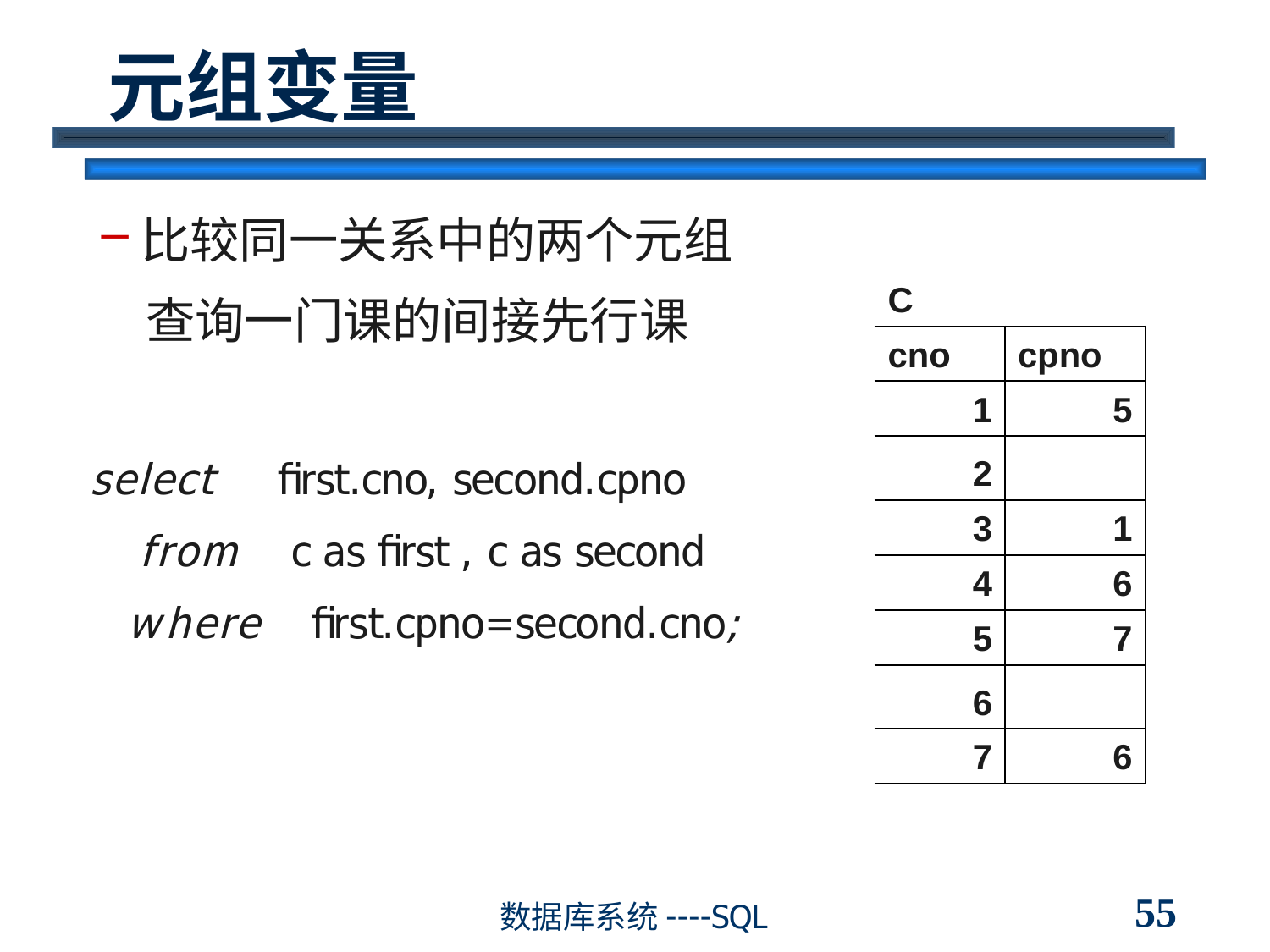

# 元组变量
比较同一关系中的两个元组
   查询一门课的间接先行课
| C |  |
| --- | --- |
| cno | cpno |
| 1 | 5 |
| 2 |  |
| 3 | 1 |
| 4 | 6 |
| 5 | 7 |
| 6 |  |
| 7 | 6 |
select     first.cno, second.cpno
    from    c as first , c as second
   where    first.cpno=second.cno;
55
数据库系统----SQL